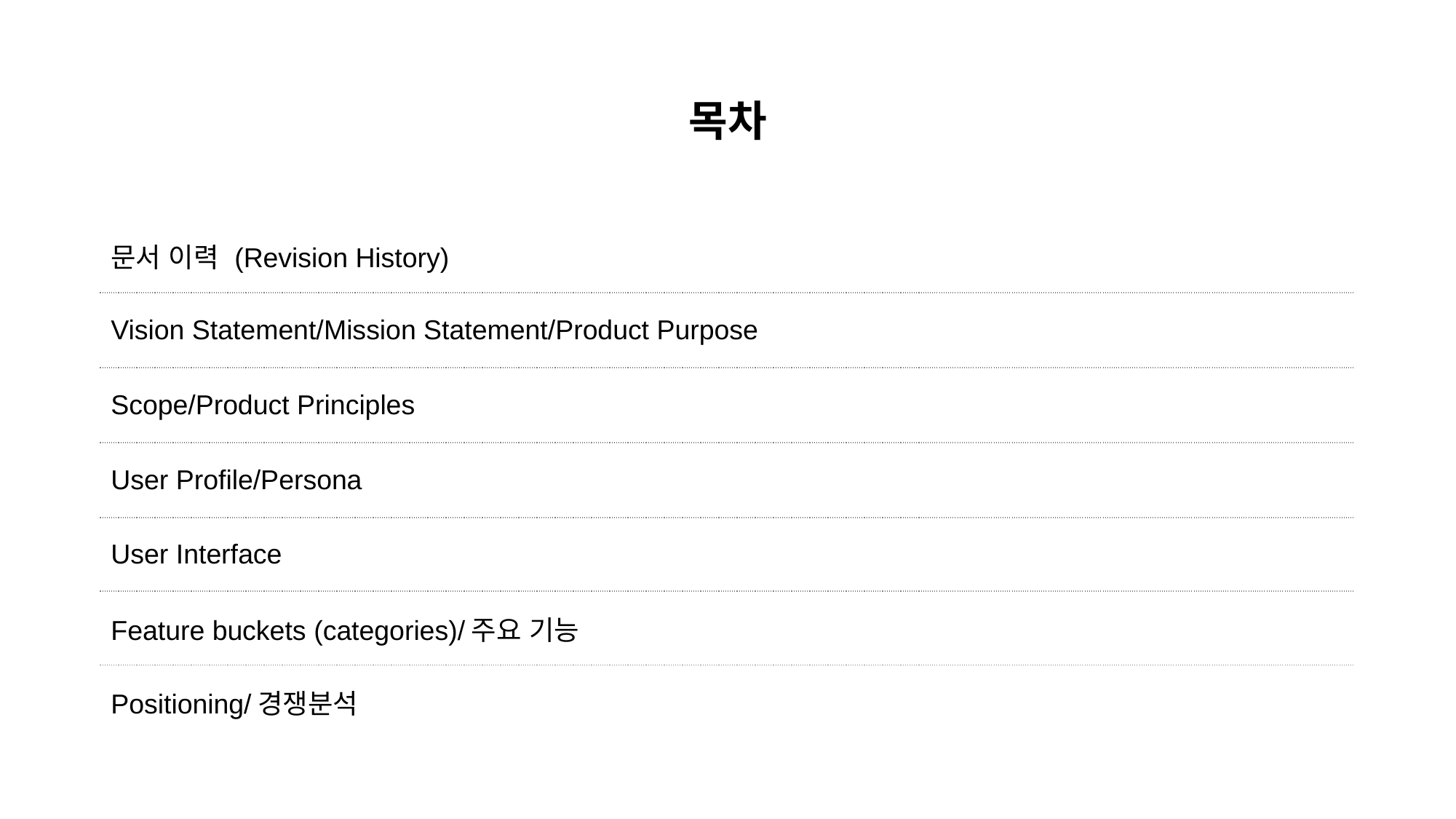

# 목차
| 문서 이력 (Revision History) |  |
| --- | --- |
| Vision Statement/Mission Statement/Product Purpose |  |
| Scope/Product Principles |  |
| User Profile/Persona |  |
| User Interface |  |
| Feature buckets (categories)/주요 기능 |  |
| Positioning/경쟁분석 |  |